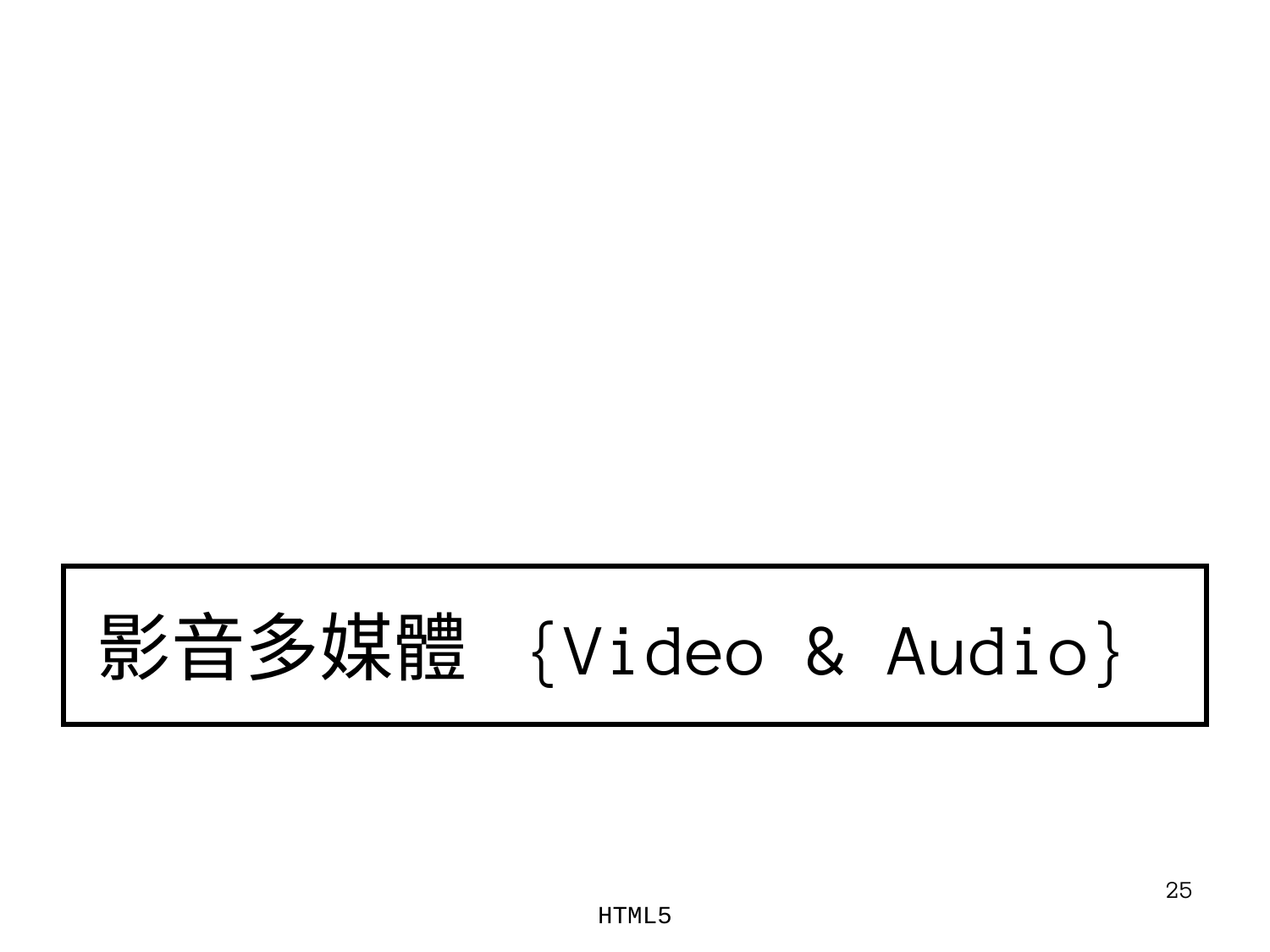

# 影音多媒體 {Video & Audio}
25
HTML5